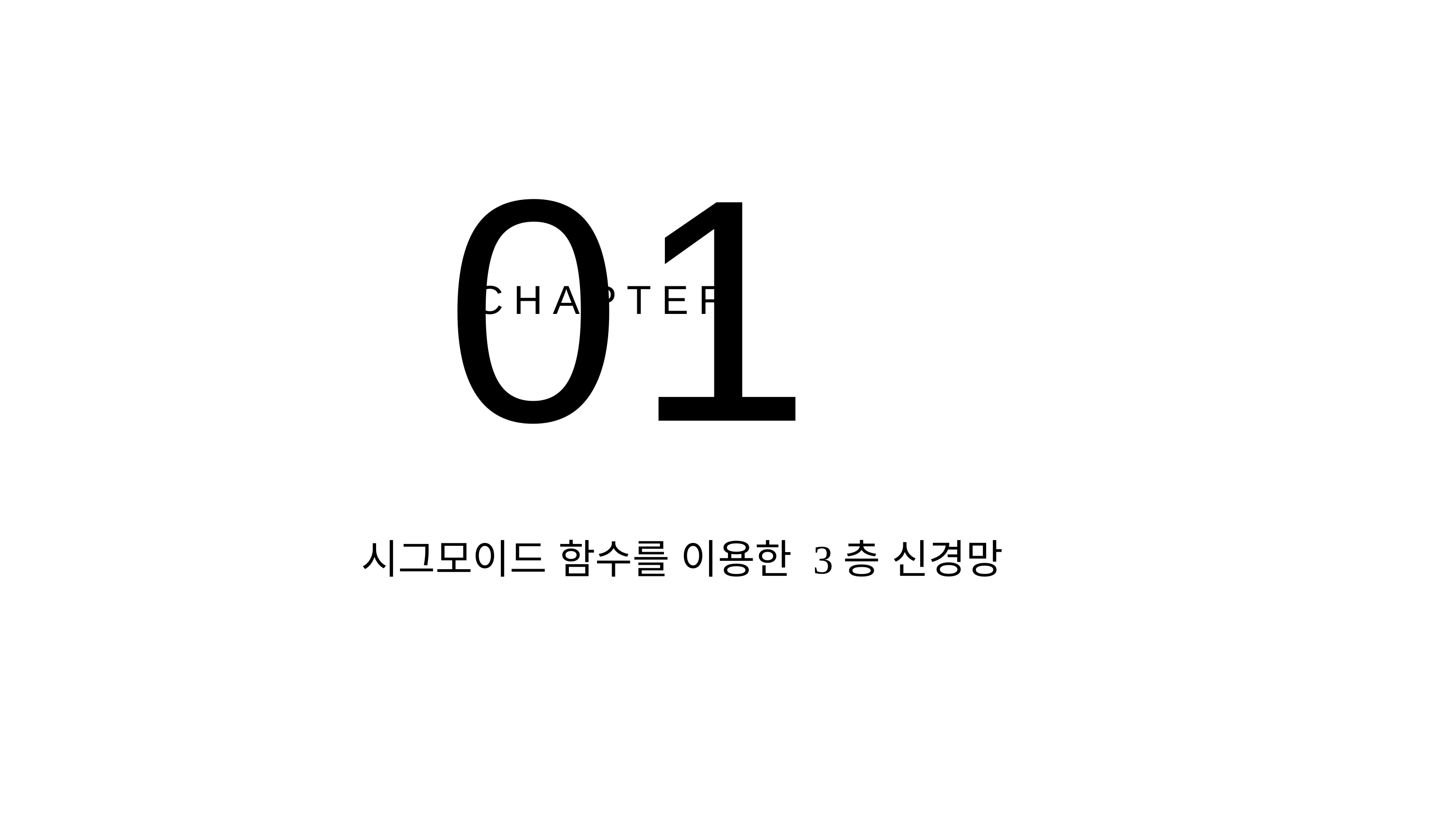

01
CHAPTER
시그모이드 함수를 이용한 3층 신경망